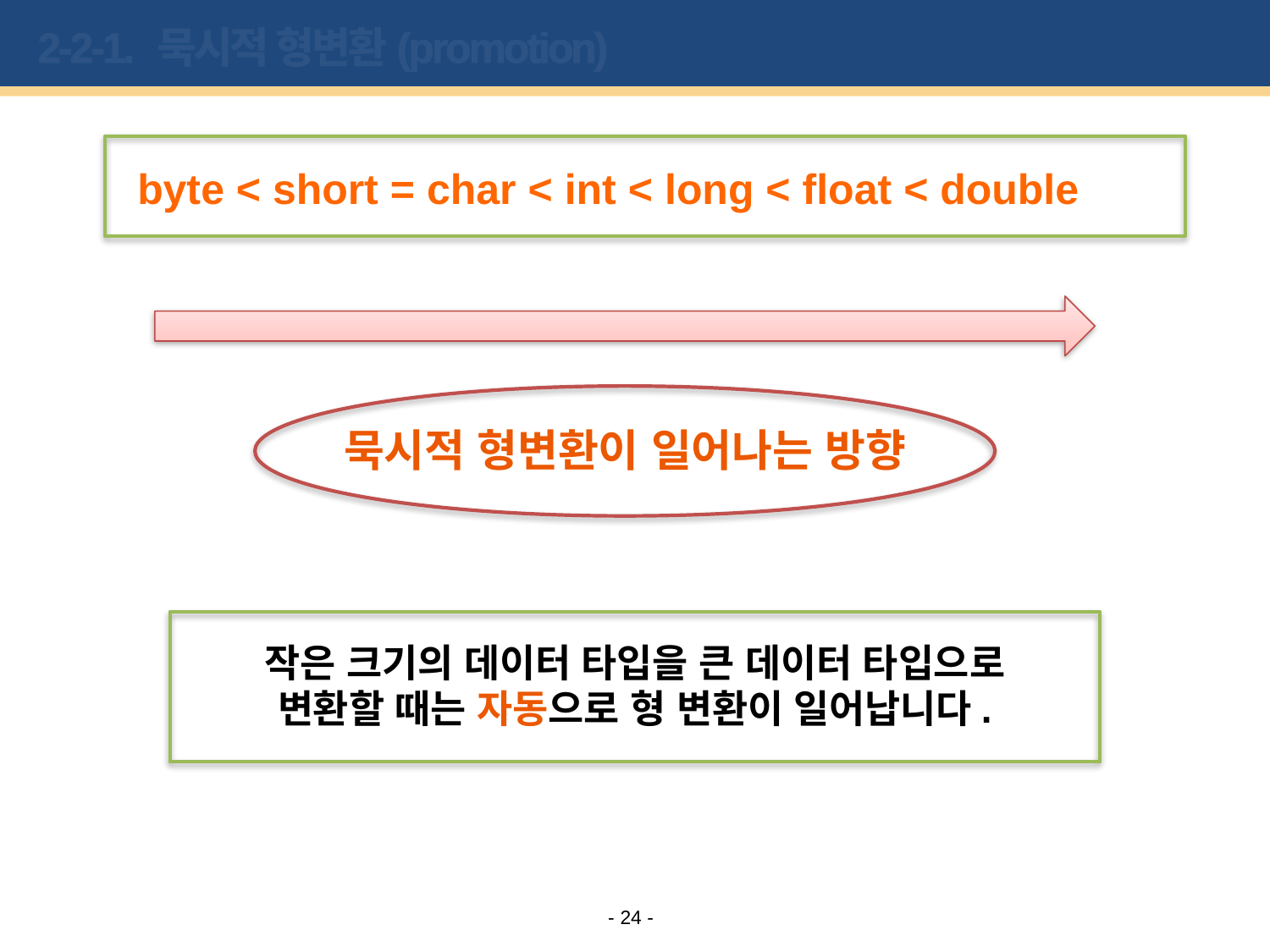

# 2-2-1. 묵시적 형변환(promotion)

byte < short = char < int < long < float < double

묵시적 형변환이 일어나는 방향

작은 크기의 데이터 타입을 큰 데이터 타입으로
변환할 때는 자동으로 형 변환이 일어납니다.